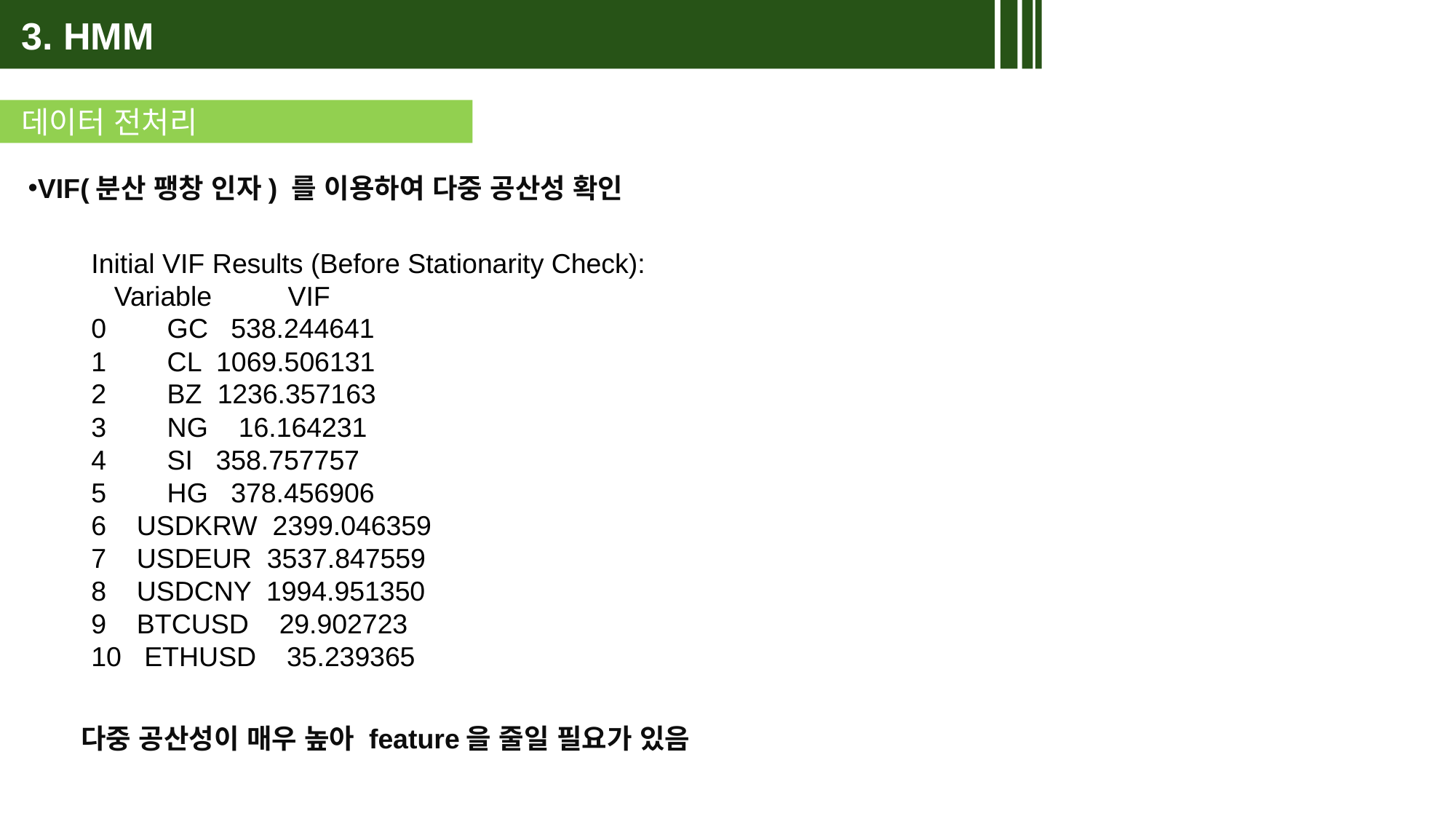

3. HMM

데이터 전처리
VIF(분산 팽창 인자) 를 이용하여 다중 공산성 확인
Initial VIF Results (Before Stationarity Check):
   Variable          VIF
0        GC   538.244641
1        CL  1069.506131
2        BZ  1236.357163
3        NG    16.164231
4        SI   358.757757
5        HG   378.456906
6    USDKRW  2399.046359
7    USDEUR  3537.847559
8    USDCNY  1994.951350
9    BTCUSD    29.902723
10   ETHUSD    35.239365
다중 공산성이 매우 높아 feature을 줄일 필요가 있음